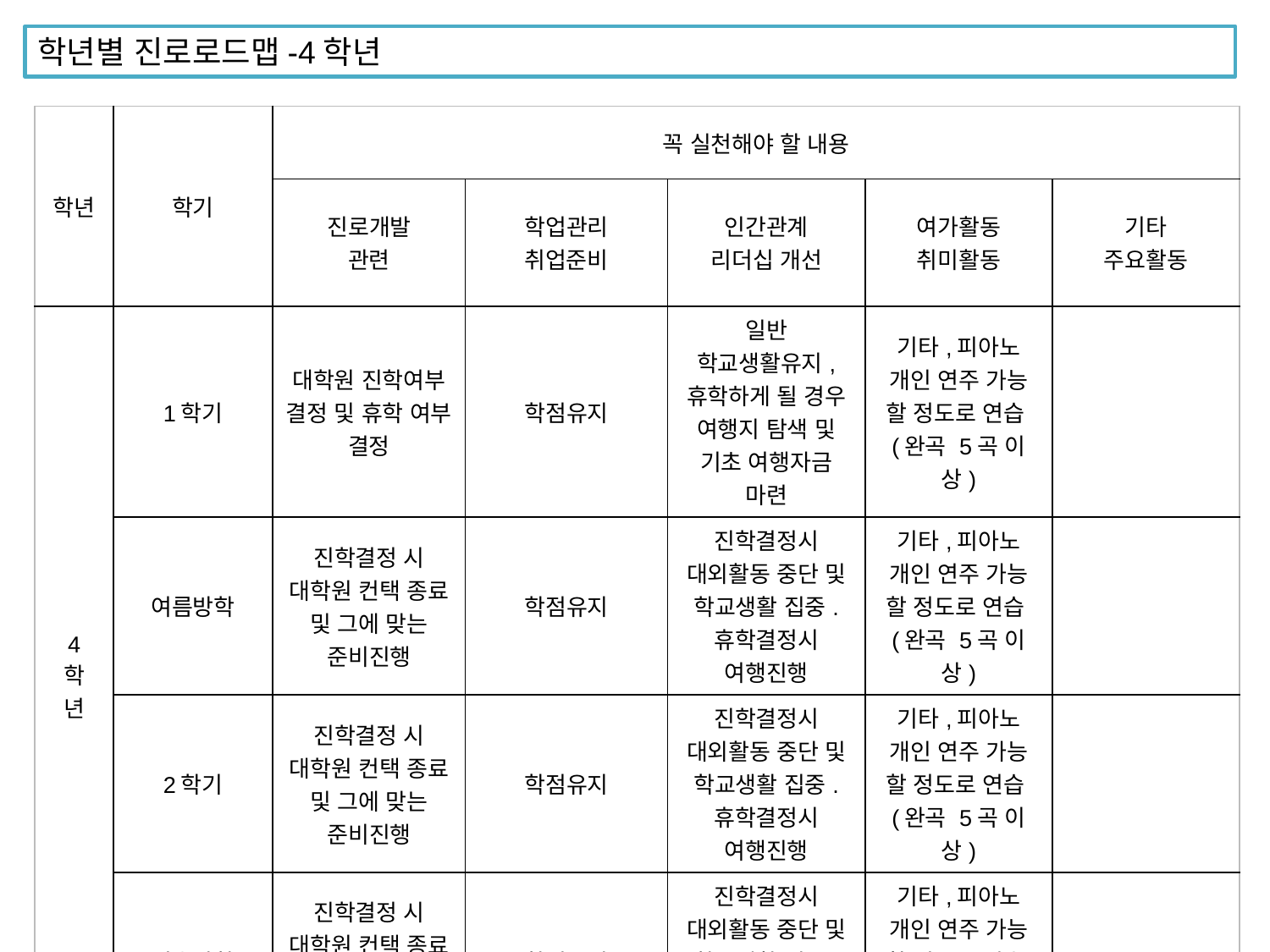

학년별 진로로드맵-4학년
| 학년 | 학기 | 꼭 실천해야 할 내용 |  |  |  |  |
| --- | --- | --- | --- | --- | --- | --- |
|  |  | 진로개발 관련 | 학업관리 취업준비 | 인간관계 리더십 개선 | 여가활동 취미활동 | 기타 주요활동 |
| 4 학 년 | 1학기 | 대학원 진학여부 결정 및 휴학 여부 결정 | 학점유지 | 일반 학교생활유지, 휴학하게 될 경우 여행지 탐색 및 기초 여행자금 마련 | 기타,피아노 개인 연주 가능 할 정도로 연습(완곡 5곡 이상) |  |
|  | 여름방학 | 진학결정 시 대학원 컨택 종료 및 그에 맞는 준비진행 | 학점유지 | 진학결정시 대외활동 중단 및 학교생활 집중. 휴학결정시 여행진행 | 기타,피아노 개인 연주 가능 할 정도로 연습(완곡 5곡 이상) |  |
|  | 2학기 | 진학결정 시 대학원 컨택 종료 및 그에 맞는 준비진행 | 학점유지 | 진학결정시 대외활동 중단 및 학교생활 집중. 휴학결정시 여행진행 | 기타,피아노 개인 연주 가능 할 정도로 연습(완곡 5곡 이상) |  |
|  | 겨울방학 | 진학결정 시 대학원 컨택 종료 및 그에 맞는 준비진행 | 학점유지 | 진학결정시 대외활동 중단 및 학교생활 집중. 휴학결정시 여행진행 | 기타,피아노 개인 연주 가능 할 정도로 연습(완곡 5곡 이상) |  |